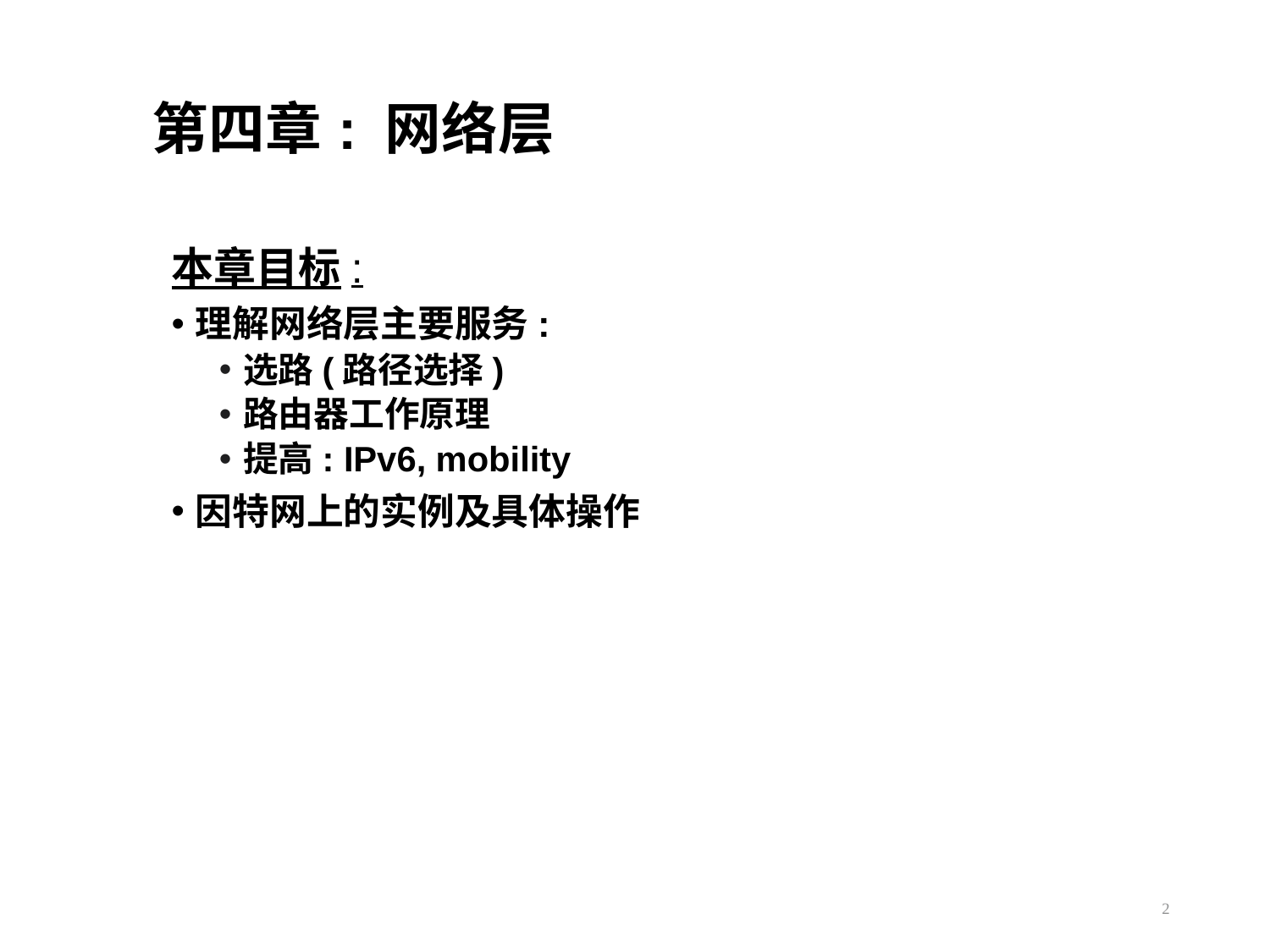

# 第四章: 网络层
本章目标:
理解网络层主要服务:
选路(路径选择)
路由器工作原理
提高: IPv6, mobility
因特网上的实例及具体操作
2